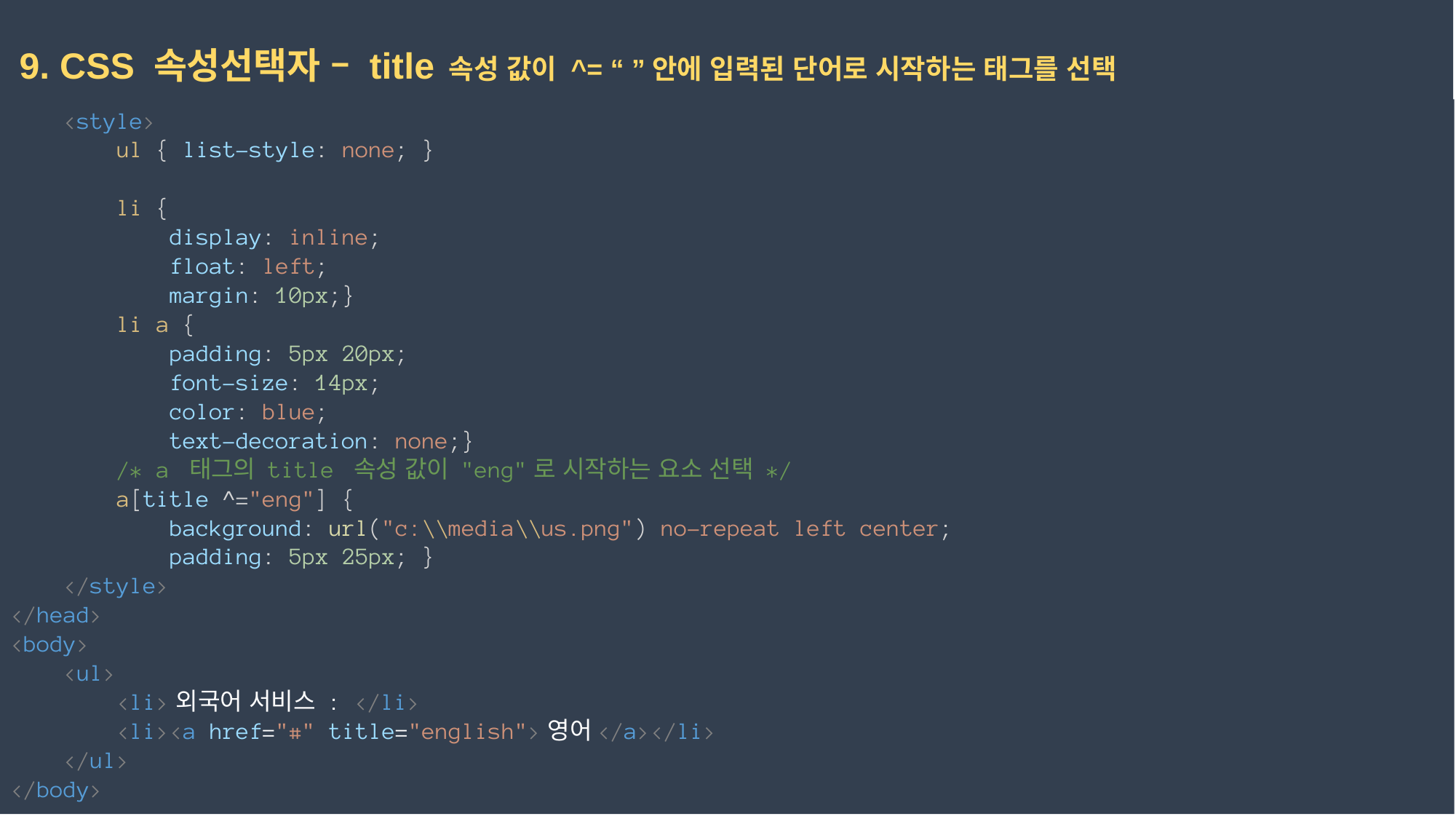

9. CSS 속성선택자 – title 속성 값이 ^= “ ”안에 입력된 단어로 시작하는 태그를 선택
    <style>
        ul { list-style: none; }
        li {
            display: inline;
            float: left;
            margin: 10px;}
        li a {
            padding: 5px 20px;
            font-size: 14px;
            color: blue;
            text-decoration: none;}
        /* a 태그의 title 속성 값이 "eng"로 시작하는 요소 선택 */
        a[title ^="eng"] {
            background: url("c:\\media\\us.png") no-repeat left center;
            padding: 5px 25px; }
    </style>
</head>
<body>
    <ul>
        <li>외국어 서비스 : </li>
        <li><a href="#" title="english">영어</a></li>
    </ul>
</body>

2023-02-16
권민지